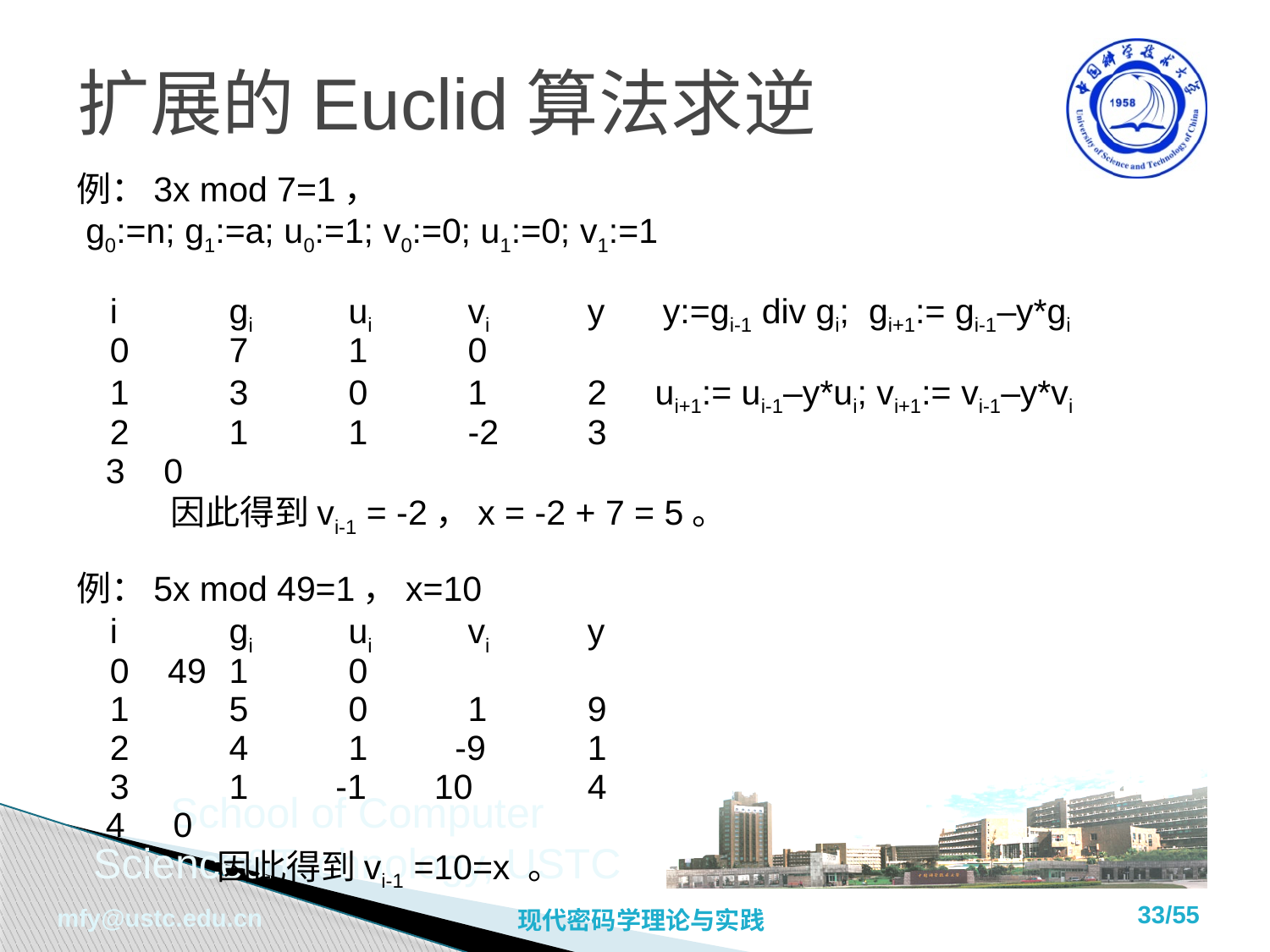

# 扩展的Euclid算法求逆
例：3x mod 7=1，
 g0:=n; g1:=a; u0:=1; v0:=0; u1:=0; v1:=1

	i	gi	ui	vi	y      y:=gi-1 div gi;  gi+1:= gi-1–y*gi
	0	7	1	0
	1	3	0	1	2     ui+1:= ui-1–y*ui; vi+1:= vi-1–y*vi
	2	1	1       	-2	3
   3    0
           因此得到vi-1 = -2，x = -2 + 7 = 5。

例：5x mod 49=1，x=10
	i	gi	ui	vi	y
	0    49	1	0
	1	5	0	1	9
	2	4	1         -9	1
	3	1         -1       10	4
   4     0
                 因此得到vi-1 =10=x 。